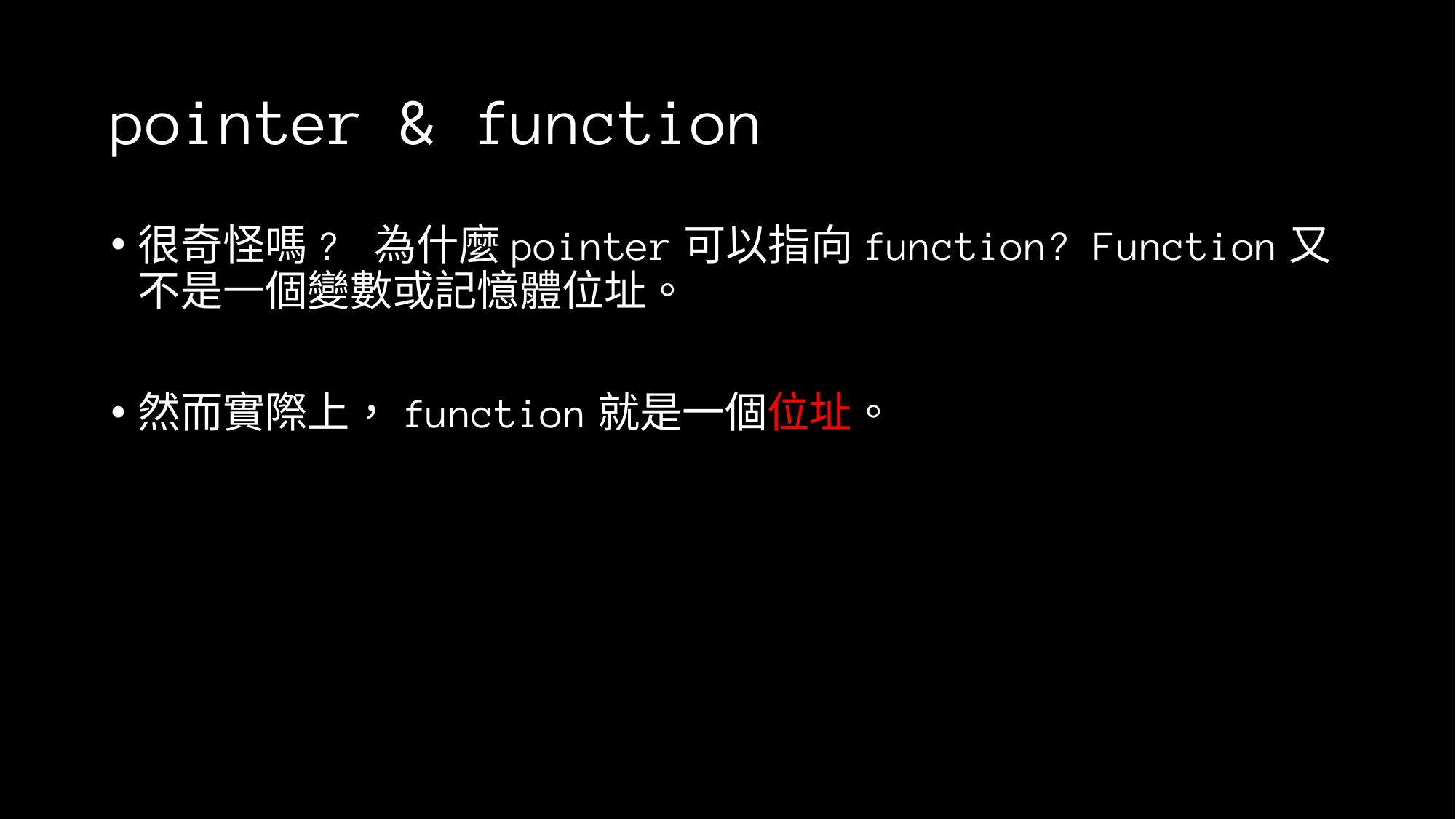

# pointer & function
很奇怪嗎? 為什麼pointer可以指向function? Function又不是一個變數或記憶體位址。

然而實際上，function就是一個位址。